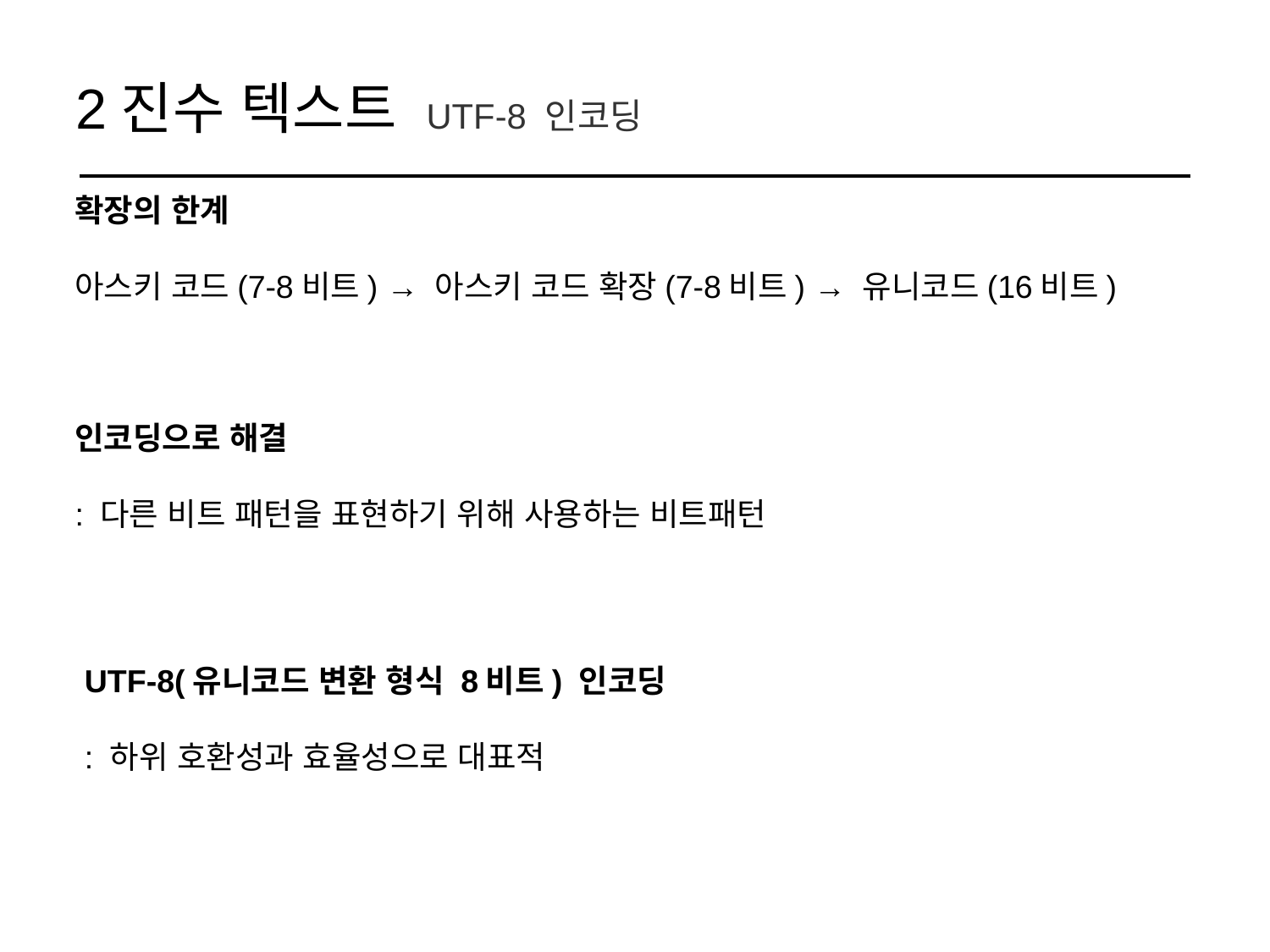

2진수 텍스트 UTF-8 인코딩
확장의 한계
아스키 코드(7-8비트) → 아스키 코드 확장(7-8비트) → 유니코드(16비트)
인코딩으로 해결

: 다른 비트 패턴을 표현하기 위해 사용하는 비트패턴
UTF-8(유니코드 변환 형식 8비트) 인코딩

: 하위 호환성과 효율성으로 대표적